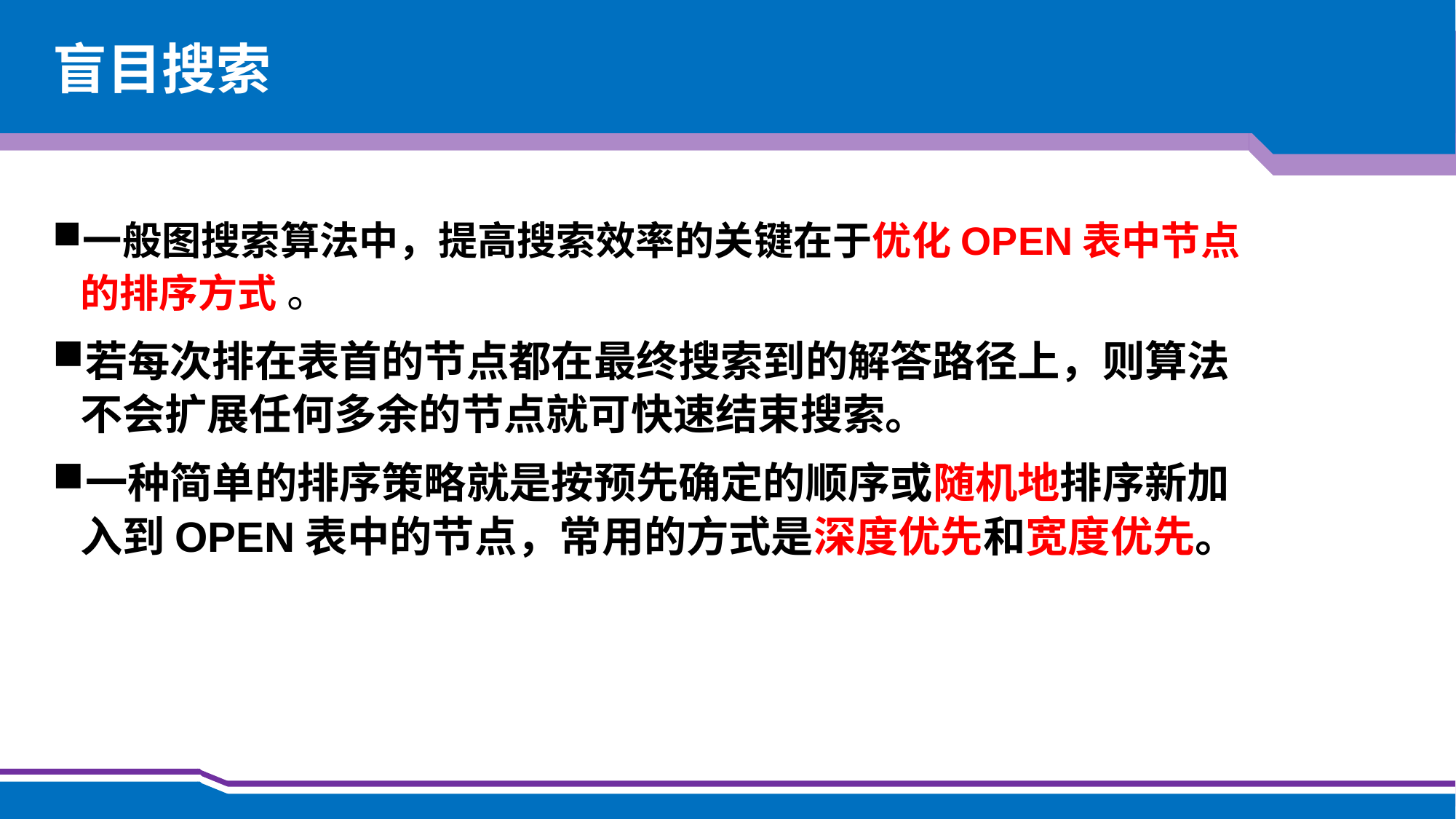

盲目搜索
一般图搜索算法中，提高搜索效率的关键在于优化OPEN表中节点的排序方式 。
若每次排在表首的节点都在最终搜索到的解答路径上，则算法不会扩展任何多余的节点就可快速结束搜索。
一种简单的排序策略就是按预先确定的顺序或随机地排序新加入到OPEN表中的节点，常用的方式是深度优先和宽度优先。